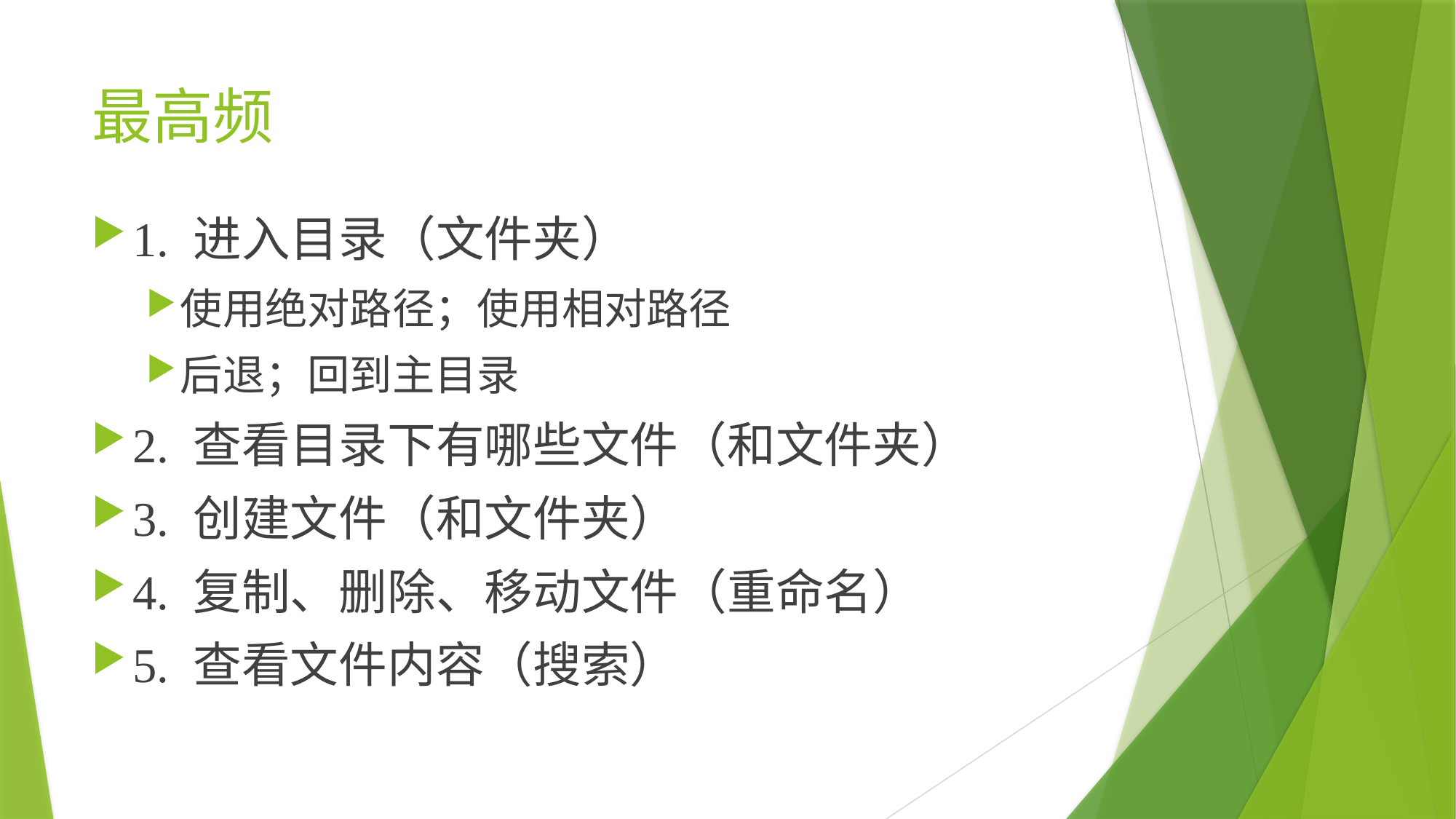

# 最高频
1. 进入目录（文件夹）
使用绝对路径；使用相对路径
后退；回到主目录
2. 查看目录下有哪些文件（和文件夹）
3. 创建文件（和文件夹）
4. 复制、删除、移动文件（重命名）
5. 查看文件内容（搜索）